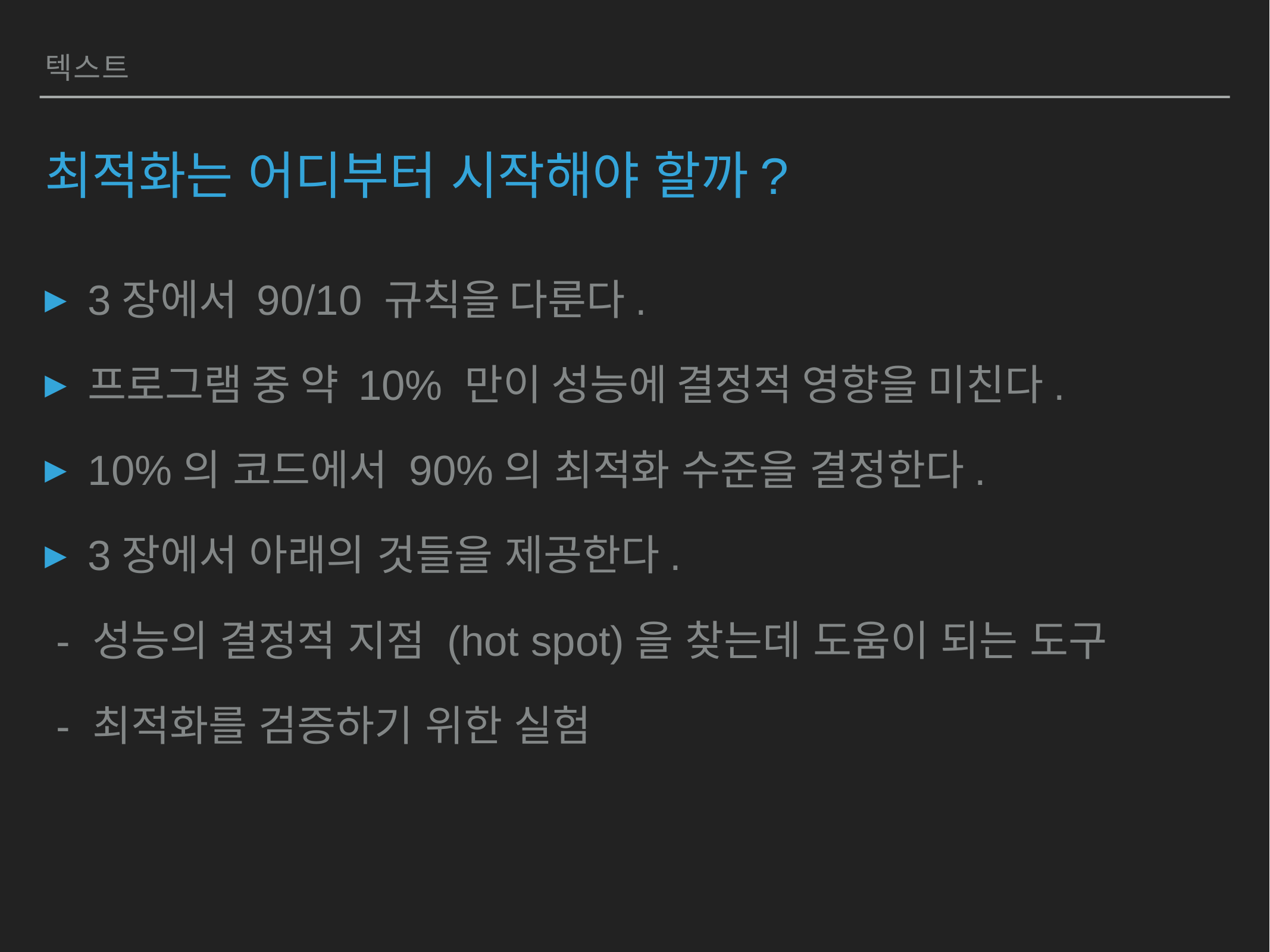

텍스트
# 최적화는 어디부터 시작해야 할까?
3장에서 90/10 규칙을 다룬다.
프로그램 중 약 10% 만이 성능에 결정적 영향을 미친다.
10%의 코드에서 90%의 최적화 수준을 결정한다.
3장에서 아래의 것들을 제공한다.
 - 성능의 결정적 지점 (hot spot)을 찾는데 도움이 되는 도구
 - 최적화를 검증하기 위한 실험